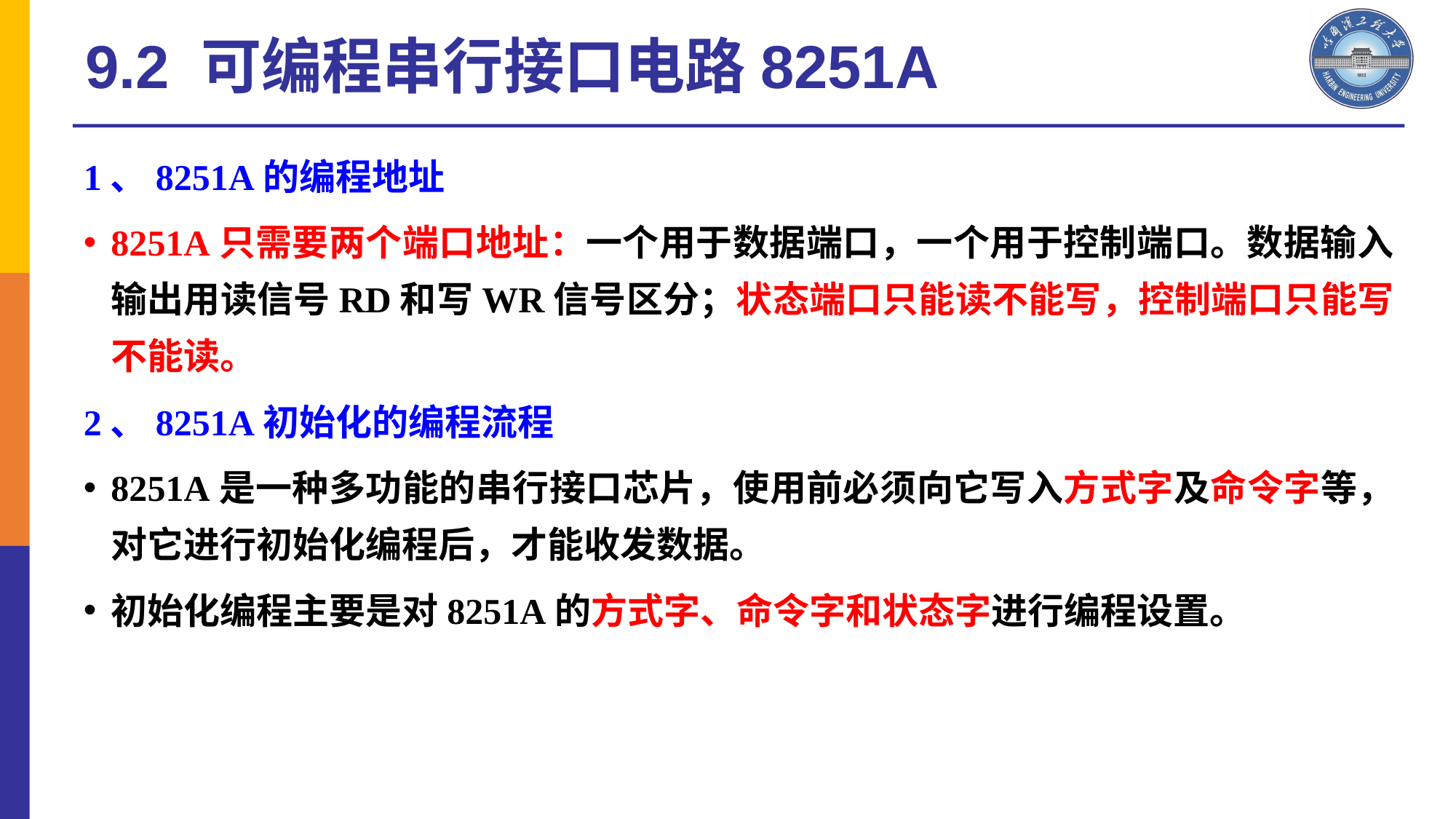

9.2 可编程串行接口电路8251A
1、8251A的编程地址
8251A只需要两个端口地址：一个用于数据端口，一个用于控制端口。数据输入输出用读信号RD和写WR信号区分；状态端口只能读不能写，控制端口只能写不能读。
2、8251A初始化的编程流程
8251A是一种多功能的串行接口芯片，使用前必须向它写入方式字及命令字等，对它进行初始化编程后，才能收发数据。
初始化编程主要是对8251A的方式字、命令字和状态字进行编程设置。